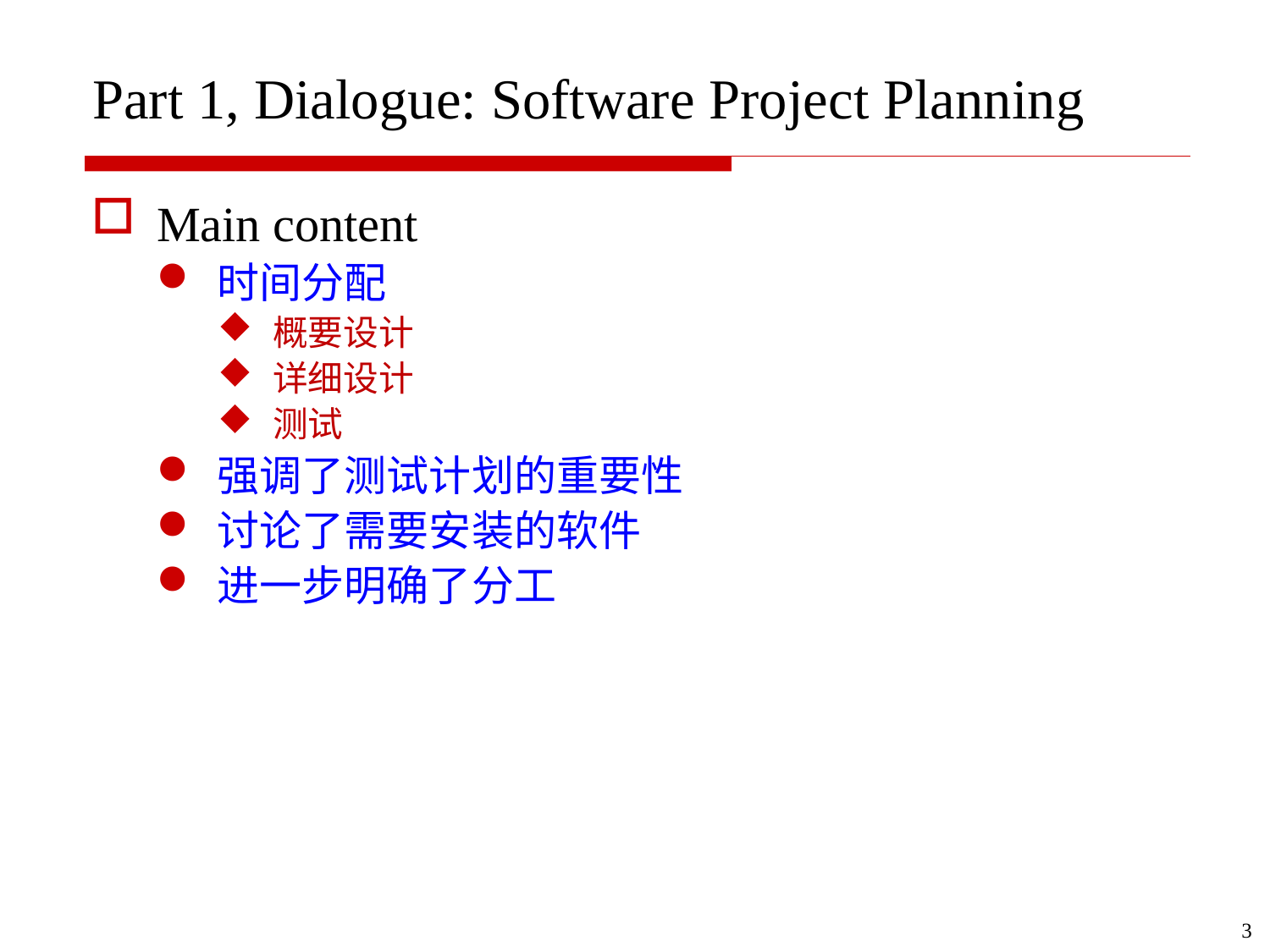

# Part 1, Dialogue: Software Project Planning
Main content
时间分配
概要设计
详细设计
测试
强调了测试计划的重要性
讨论了需要安装的软件
进一步明确了分工
3